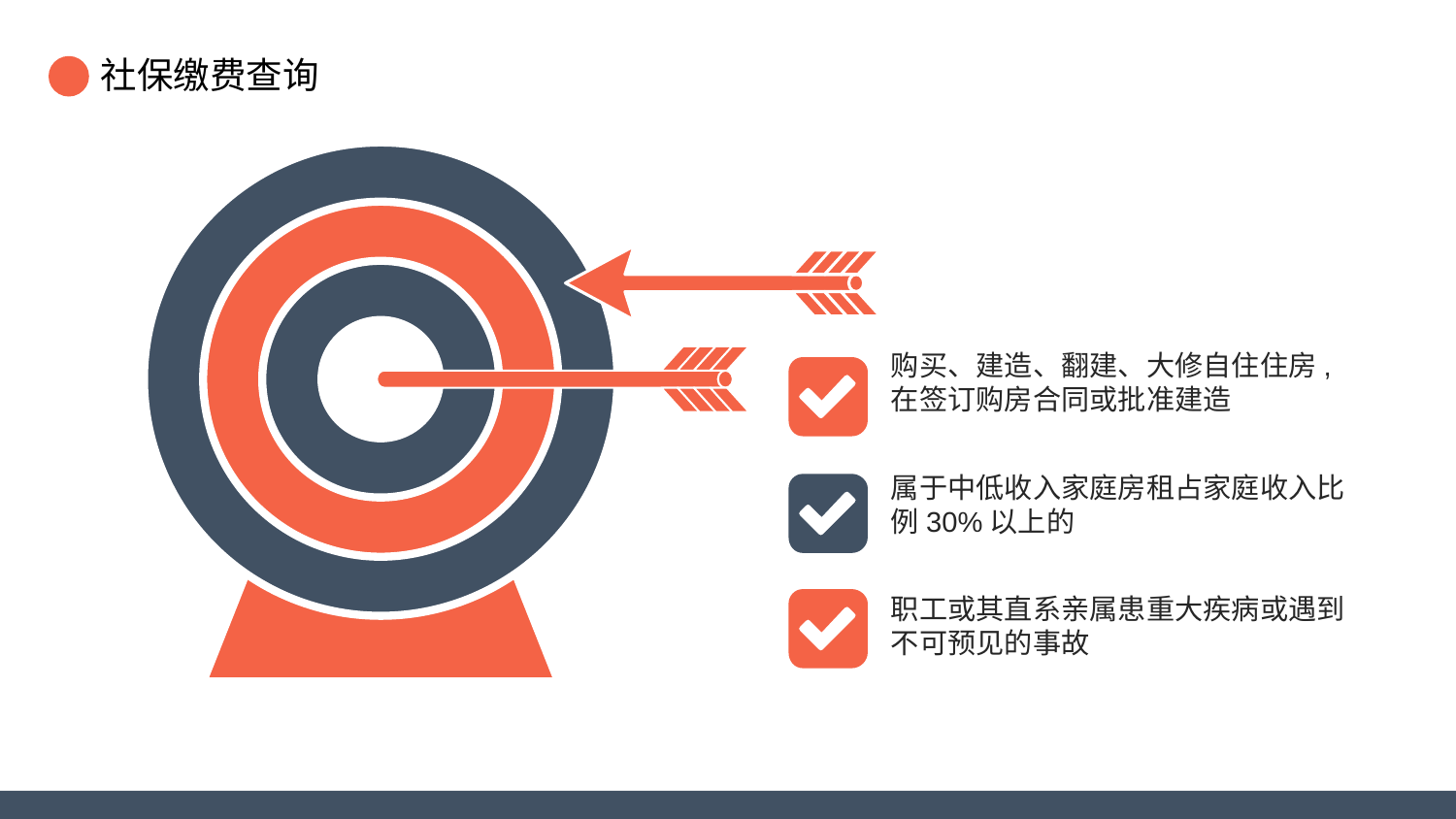

购买、建造、翻建、大修自住住房,在签订购房合同或批准建造

属于中低收入家庭房租占家庭收入比例30%以上的
职工或其直系亲属患重大疾病或遇到不可预见的事故